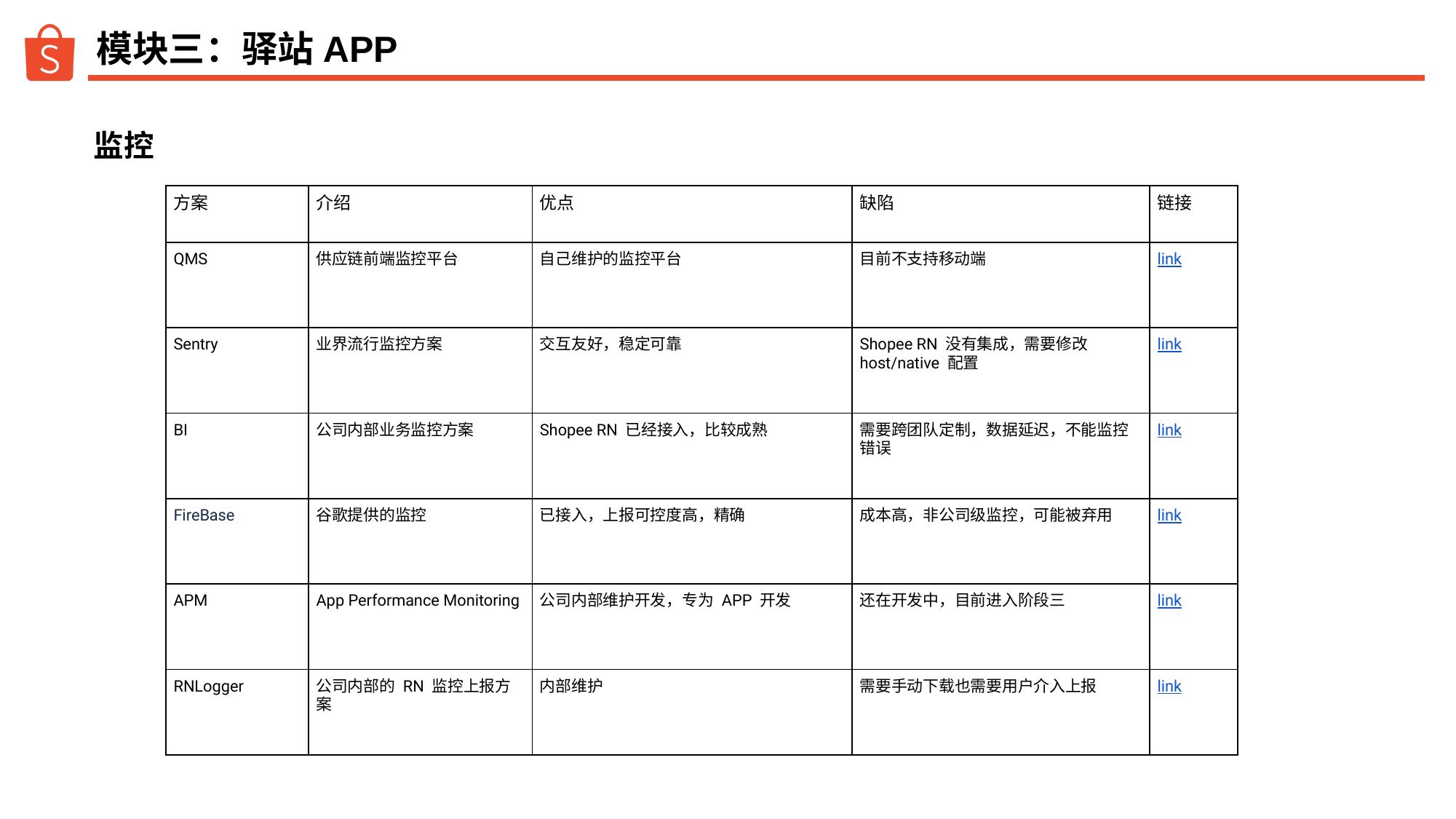

# 模块三：驿站APP
监控
| 方案 | 介绍 | 优点 | 缺陷 | 链接 |
| --- | --- | --- | --- | --- |
| QMS | 供应链前端监控平台 | 自己维护的监控平台 | 目前不支持移动端 | link |
| Sentry | 业界流行监控方案 | 交互友好，稳定可靠 | Shopee RN 没有集成，需要修改 host/native 配置 | link |
| BI | 公司内部业务监控方案 | Shopee RN 已经接入，比较成熟 | 需要跨团队定制，数据延迟，不能监控错误 | link |
| FireBase | 谷歌提供的监控 | 已接入，上报可控度高，精确 | 成本高，非公司级监控，可能被弃用 | link |
| APM | App Performance Monitoring | 公司内部维护开发，专为 APP 开发 | 还在开发中，目前进入阶段三 | link |
| RNLogger | 公司内部的 RN 监控上报方案 | 内部维护 | 需要手动下载也需要用户介入上报 | link |